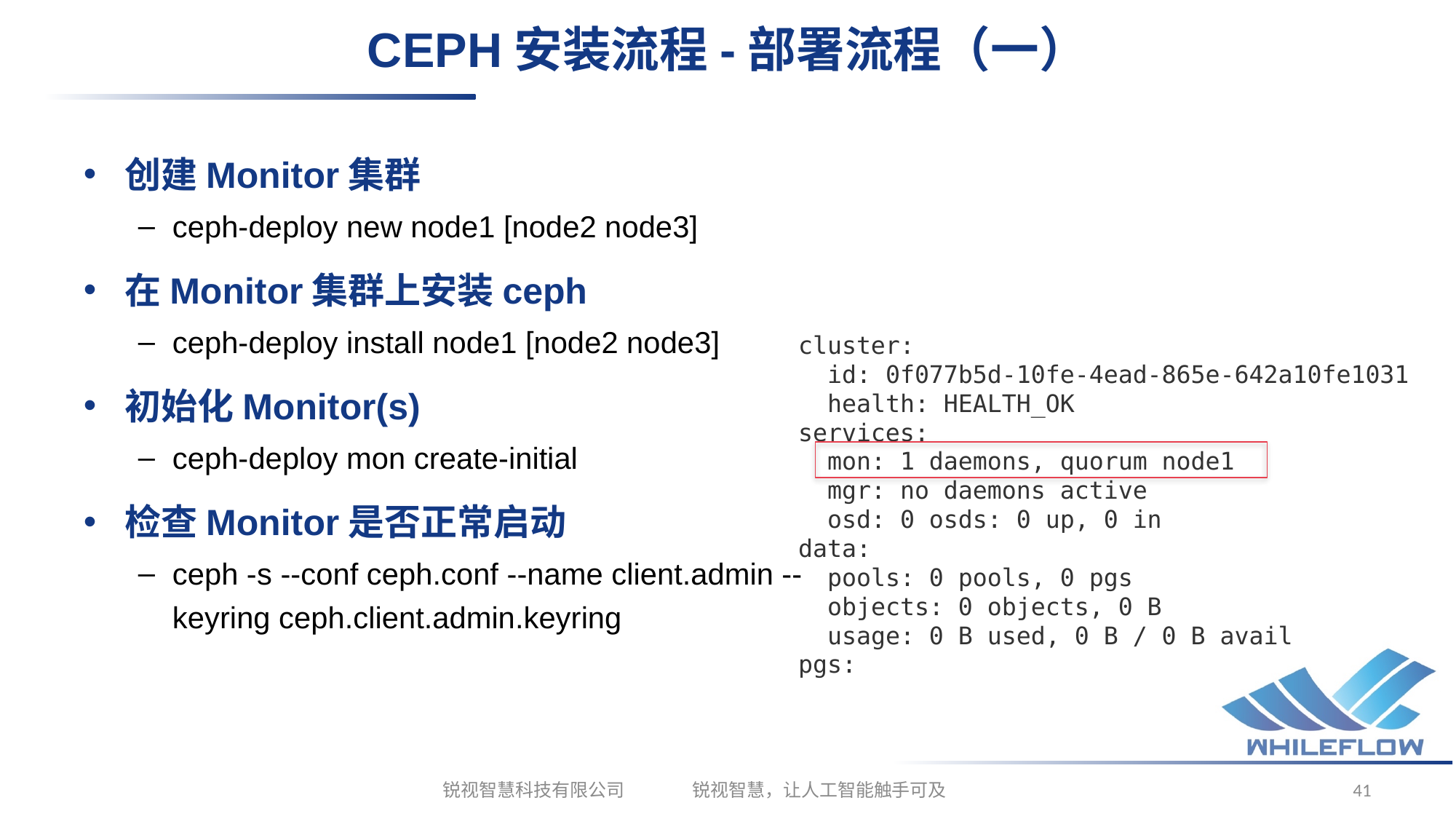

# CEPH安装流程-部署流程（一）
创建Monitor集群
ceph-deploy new node1 [node2 node3]
在Monitor集群上安装ceph
ceph-deploy install node1 [node2 node3]
初始化Monitor(s)
ceph-deploy mon create-initial
检查Monitor是否正常启动
ceph -s --conf ceph.conf --name client.admin --keyring ceph.client.admin.keyring
cluster:
  id: 0f077b5d-10fe-4ead-865e-642a10fe1031
  health: HEALTH_OK
services:
  mon: 1 daemons, quorum node1
  mgr: no daemons active
  osd: 0 osds: 0 up, 0 in
data:
  pools: 0 pools, 0 pgs
  objects: 0 objects, 0 B
  usage: 0 B used, 0 B / 0 B avail
pgs:

锐视智慧科技有限公司            锐视智慧，让人工智能触手可及
41